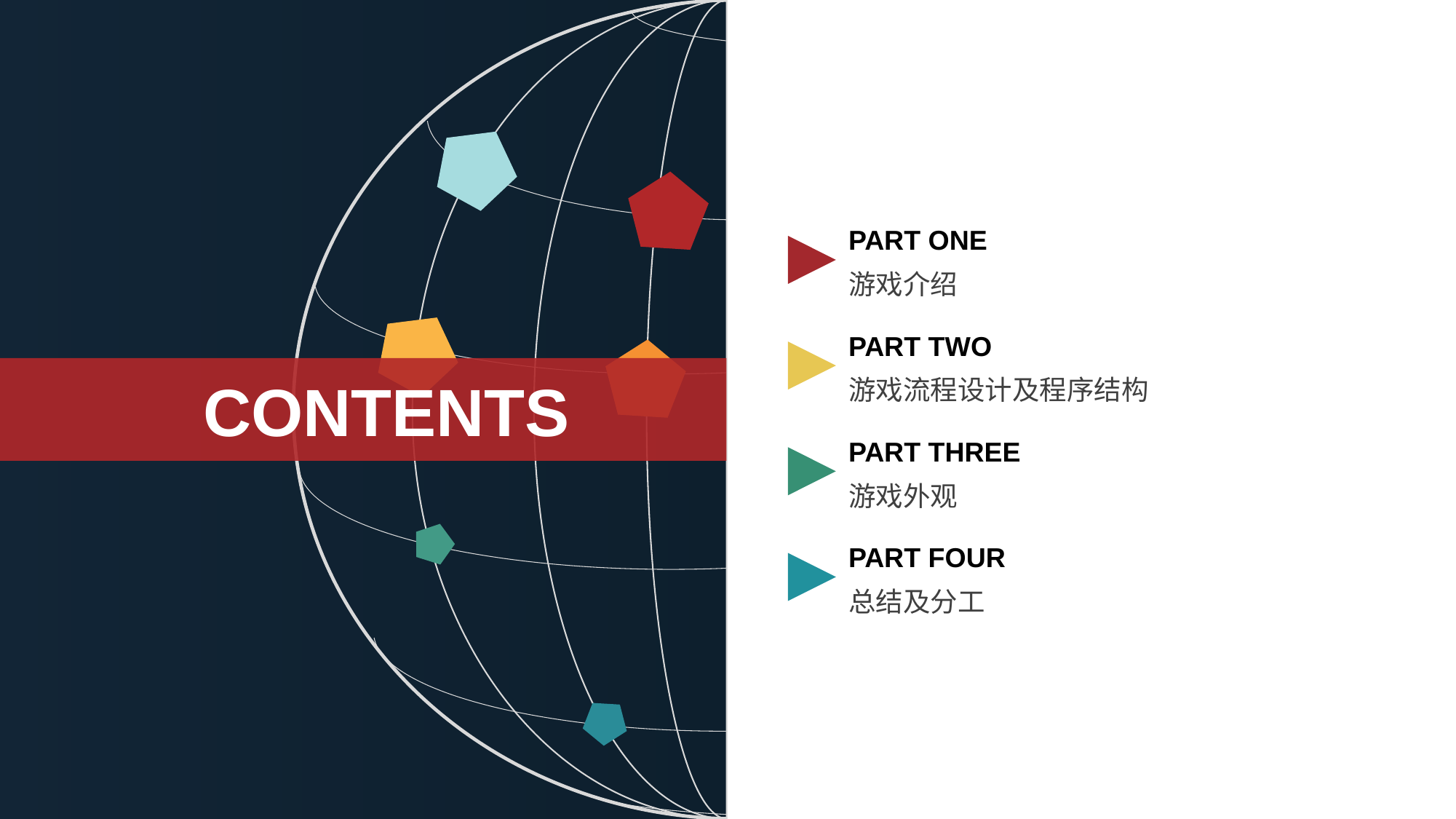

PART ONE

游戏介绍

PART TWO

CONTENTS
游戏流程设计及程序结构
PART THREE

游戏外观

PART FOUR

总结及分工